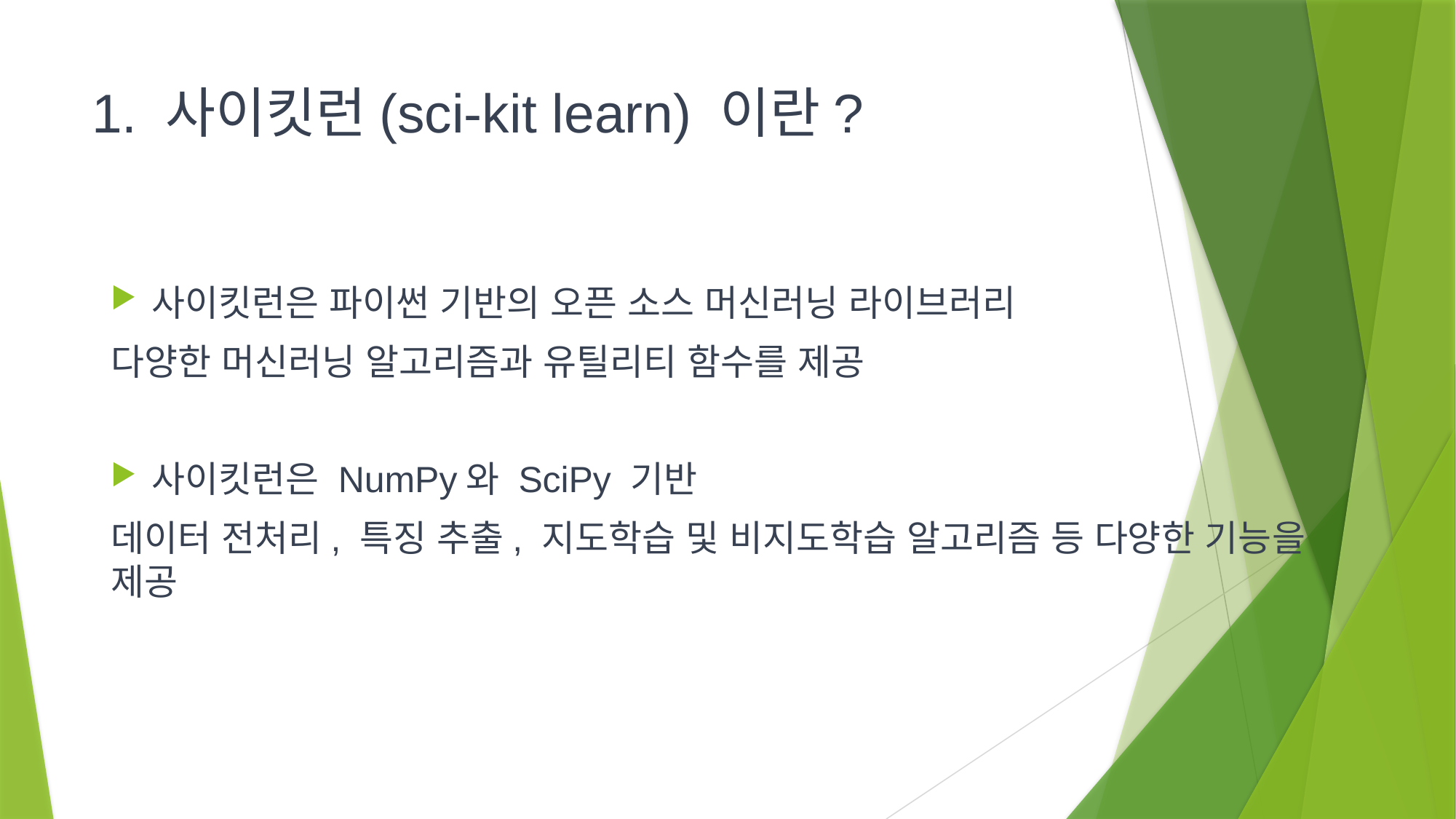

# 1. 사이킷런(sci-kit learn) 이란?
사이킷런은 파이썬 기반의 오픈 소스 머신러닝 라이브러리
다양한 머신러닝 알고리즘과 유틸리티 함수를 제공

사이킷런은 NumPy와 SciPy 기반
데이터 전처리, 특징 추출, 지도학습 및 비지도학습 알고리즘 등 다양한 기능을 제공